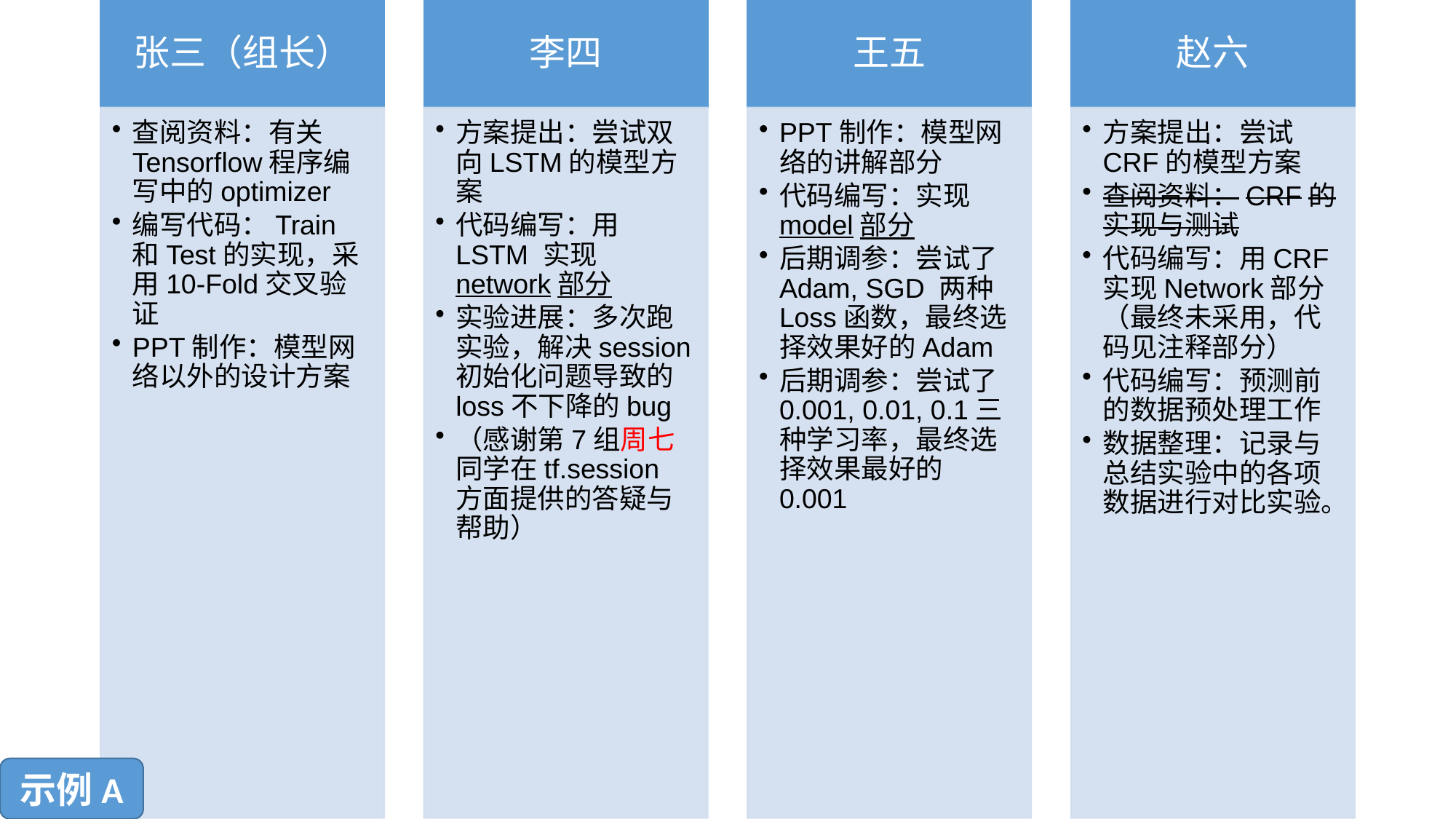

张三（组长）
查阅资料：有关Tensorflow程序编写中的optimizer
编写代码：Train和Test的实现，采用10-Fold交叉验证
PPT制作：模型网络以外的设计方案

李四
方案提出：尝试双向LSTM的模型方案
代码编写：用LSTM 实现network部分
实验进展：多次跑实验，解决session初始化问题导致的loss不下降的bug
（感谢第7组周七同学在tf.session方面提供的答疑与帮助）

王五
PPT制作：模型网络的讲解部分
代码编写：实现model部分
后期调参：尝试了Adam, SGD 两种Loss函数，最终选择效果好的Adam
后期调参：尝试了0.001, 0.01, 0.1三种学习率，最终选择效果最好的0.001
赵六
方案提出：尝试CRF的模型方案
查阅资料：CRF的实现与测试
代码编写：用CRF实现Network部分（最终未采用，代码见注释部分）
代码编写：预测前的数据预处理工作
数据整理：记录与总结实验中的各项数据进行对比实验。

示例A